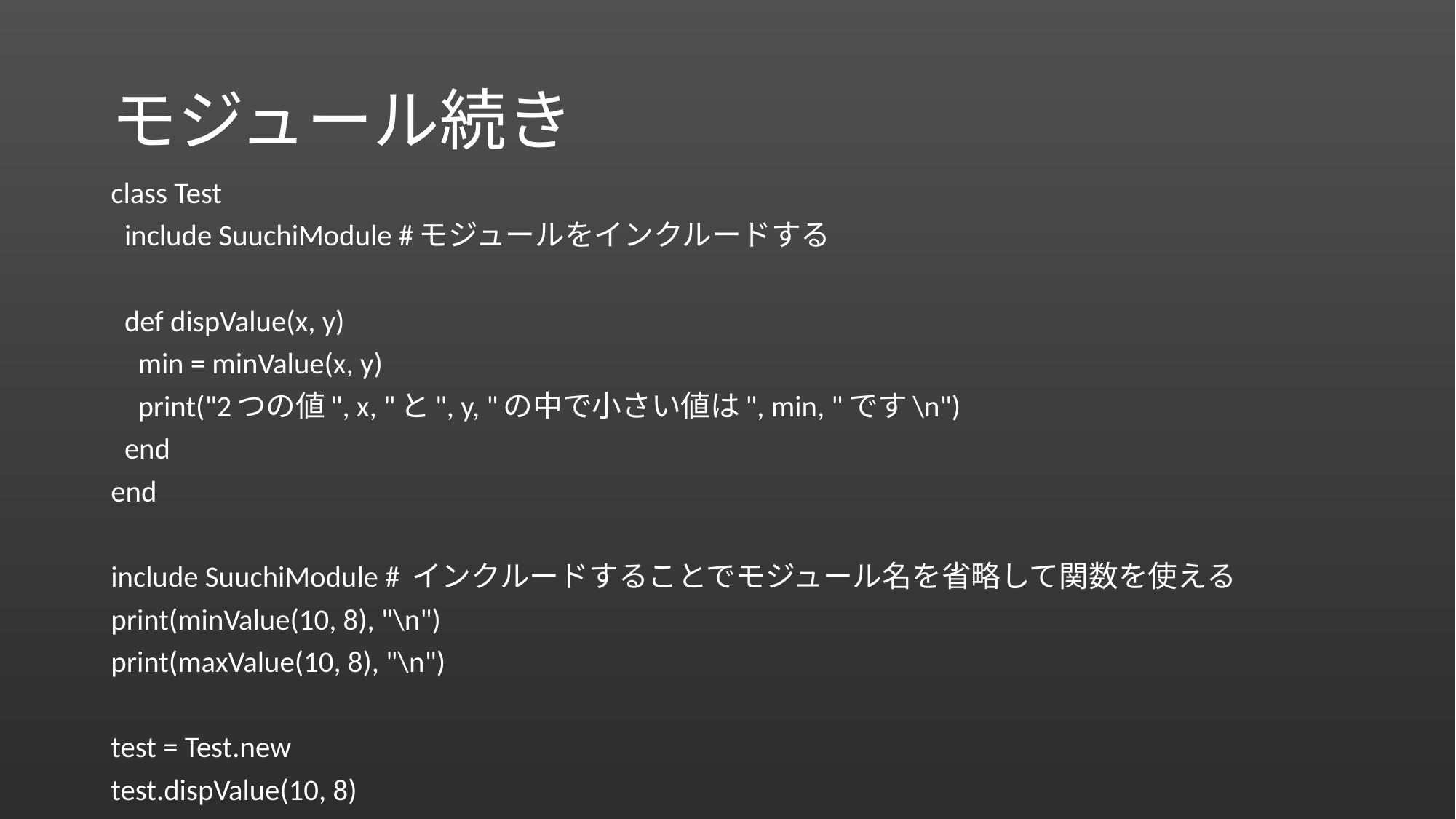

# モジュール続き
class Test
  include SuuchiModule #モジュールをインクルードする

  def dispValue(x, y)
    min = minValue(x, y)
    print("2つの値", x, "と", y, "の中で小さい値は", min, "です\n")
  end
end

include SuuchiModule # インクルードすることでモジュール名を省略して関数を使える
print(minValue(10, 8), "\n")
print(maxValue(10, 8), "\n")

test = Test.new
test.dispValue(10, 8)